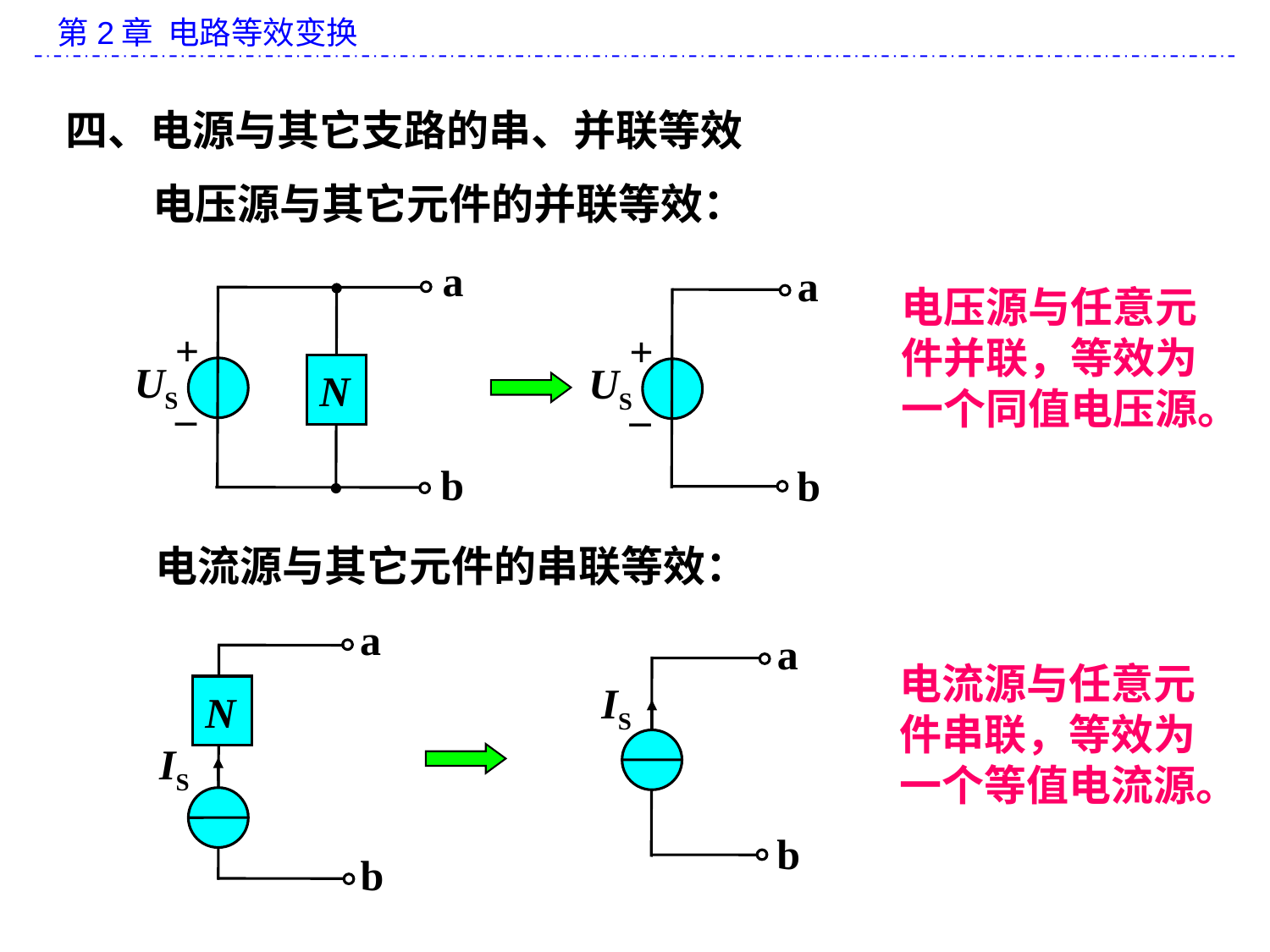

四、电源与其它支路的串、并联等效
电压源与其它元件的并联等效：
a

+
US

N
_
b

a

+
US

_
b

电压源与任意元件并联，等效为一个同值电压源。

电流源与其它元件的串联等效：
a

N
IS

b

a

IS

b

电流源与任意元件串联，等效为一个等值电流源。